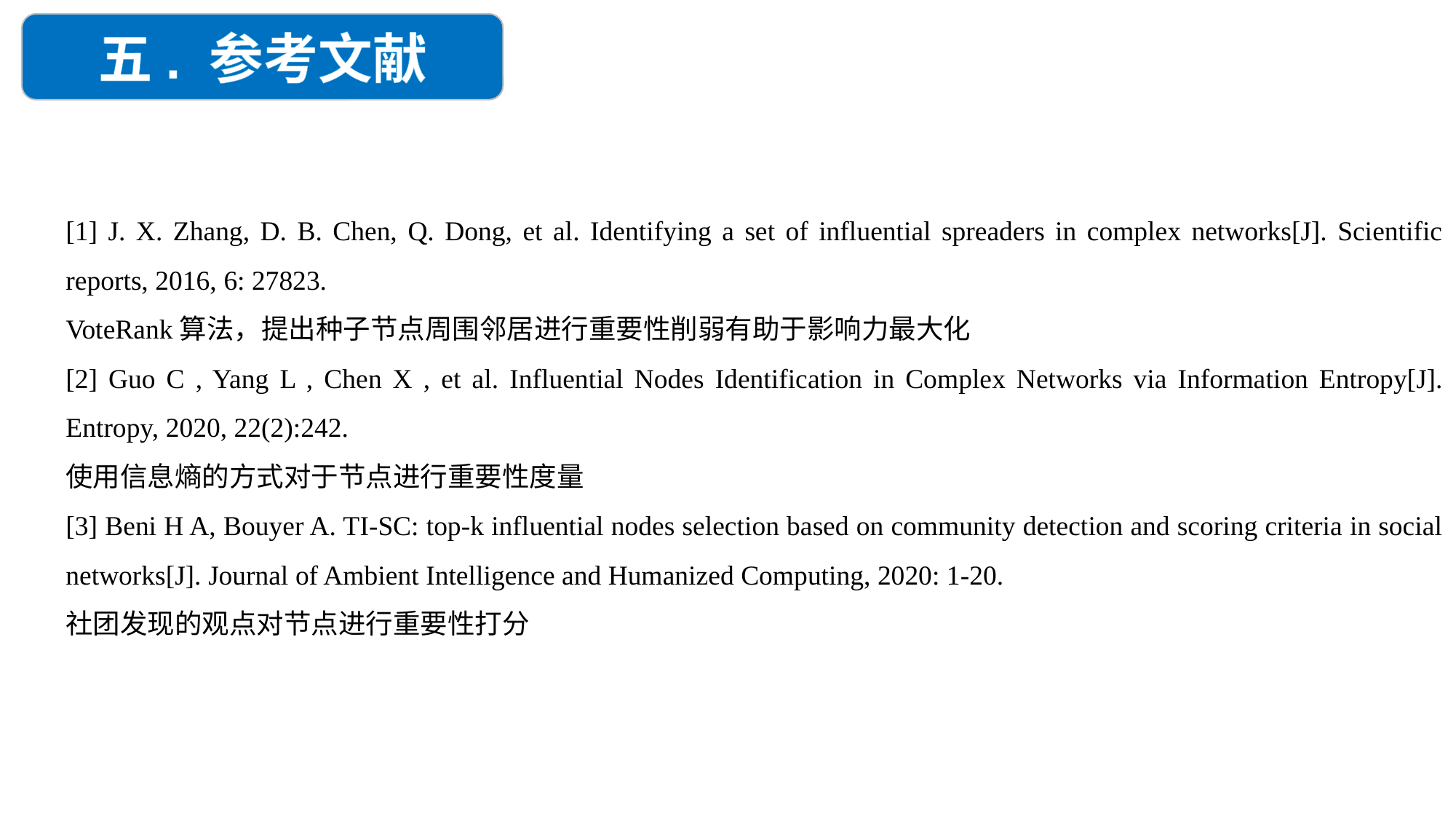

五. 参考文献
[1] J. X. Zhang, D. B. Chen, Q. Dong, et al. Identifying a set of influential spreaders in complex networks[J]. Scientific reports, 2016, 6: 27823.
VoteRank算法，提出种子节点周围邻居进行重要性削弱有助于影响力最大化
[2] Guo C , Yang L , Chen X , et al. Influential Nodes Identification in Complex Networks via Information Entropy[J]. Entropy, 2020, 22(2):242.
使用信息熵的方式对于节点进行重要性度量
[3] Beni H A, Bouyer A. TI-SC: top-k influential nodes selection based on community detection and scoring criteria in social networks[J]. Journal of Ambient Intelligence and Humanized Computing, 2020: 1-20.
社团发现的观点对节点进行重要性打分